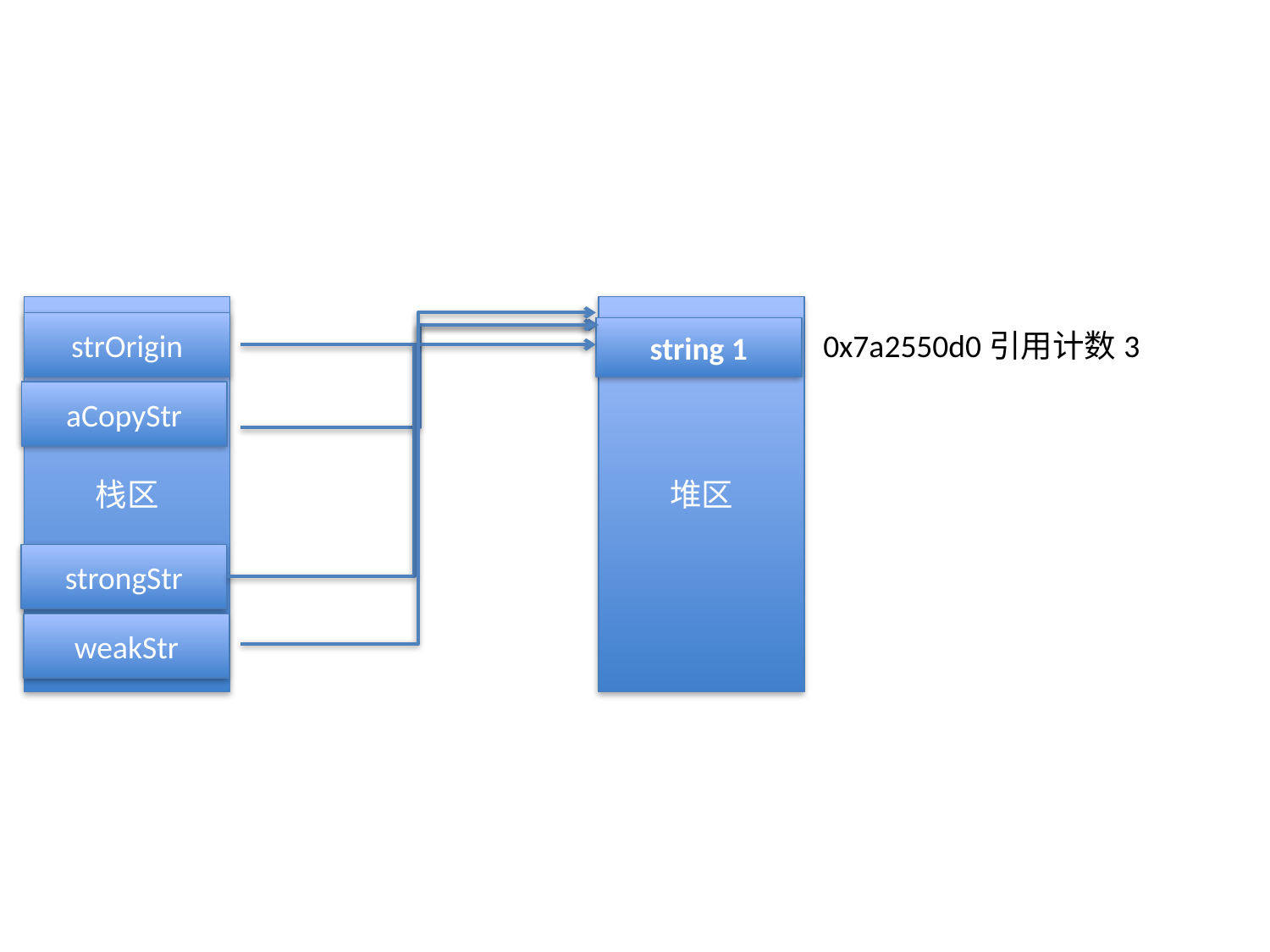

栈区
堆区
strOrigin
string 1
0x7a2550d0引用计数3
aCopyStr
strongStr
weakStr